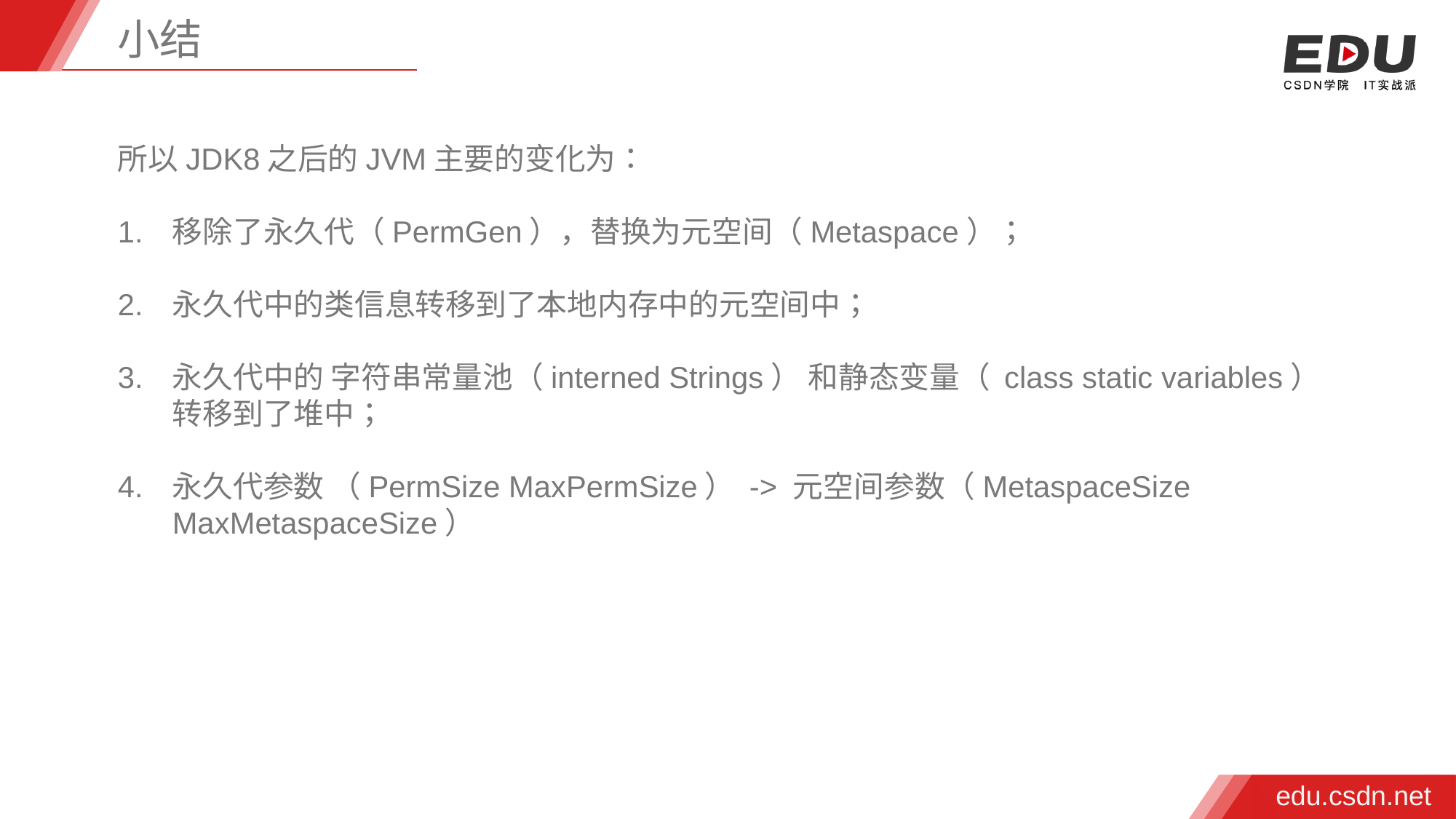

小结
所以JDK8之后的JVM主要的变化为：
移除了永久代（PermGen），替换为元空间（Metaspace）；

永久代中的类信息转移到了本地内存中的元空间中；

永久代中的 字符串常量池（interned Strings） 和静态变量（ class static variables） 转移到了堆中；

永久代参数 （PermSize MaxPermSize） -> 元空间参数（MetaspaceSize MaxMetaspaceSize）
edu.csdn.net